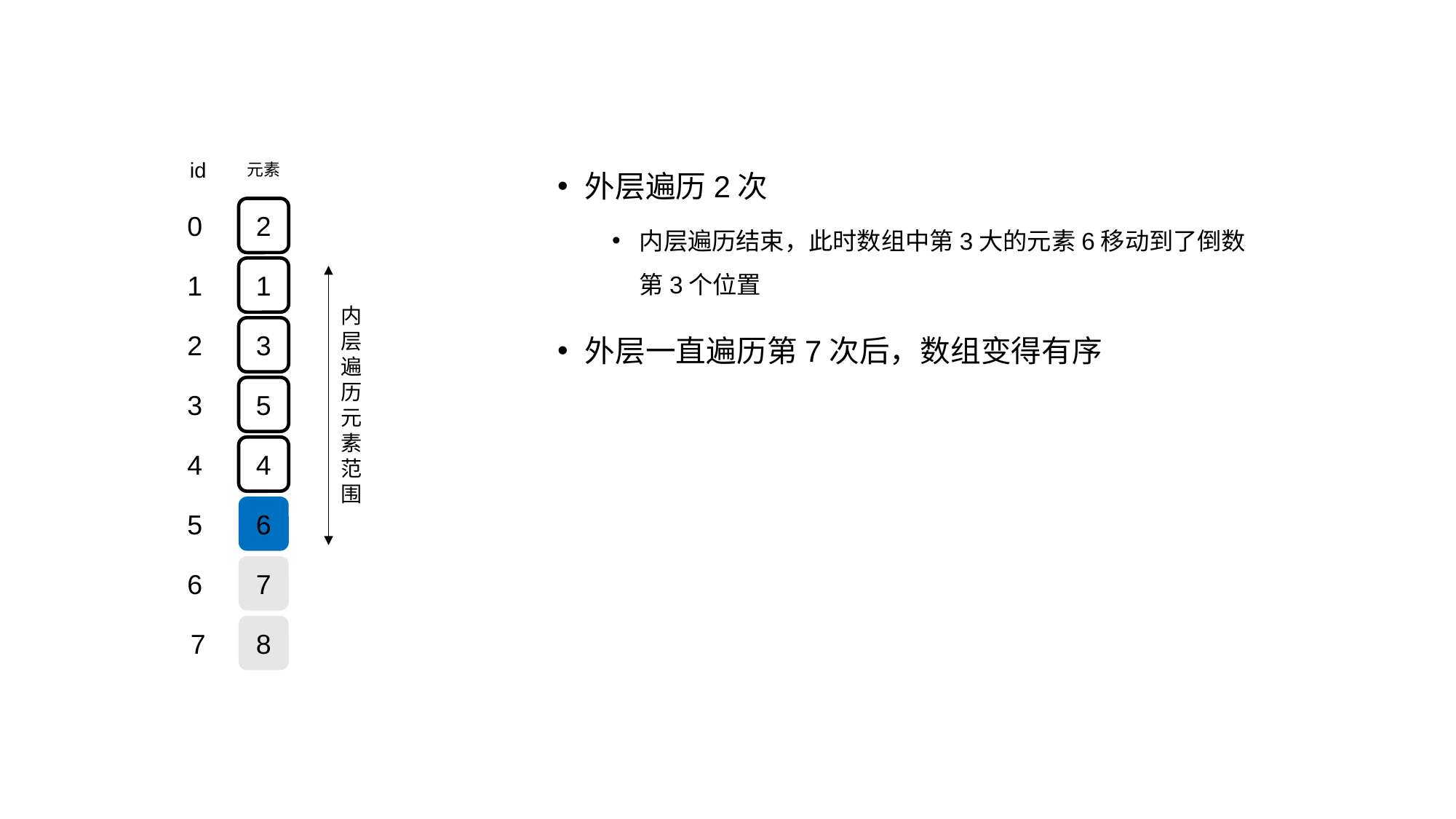

外层遍历2次
内层遍历结束，此时数组中第3大的元素6移动到了倒数第3个位置
外层一直遍历第7次后，数组变得有序

id
元素
2
0
1
1
内层遍历元素范围
3
2
5
3
4
4
6
5
7
6
8
7